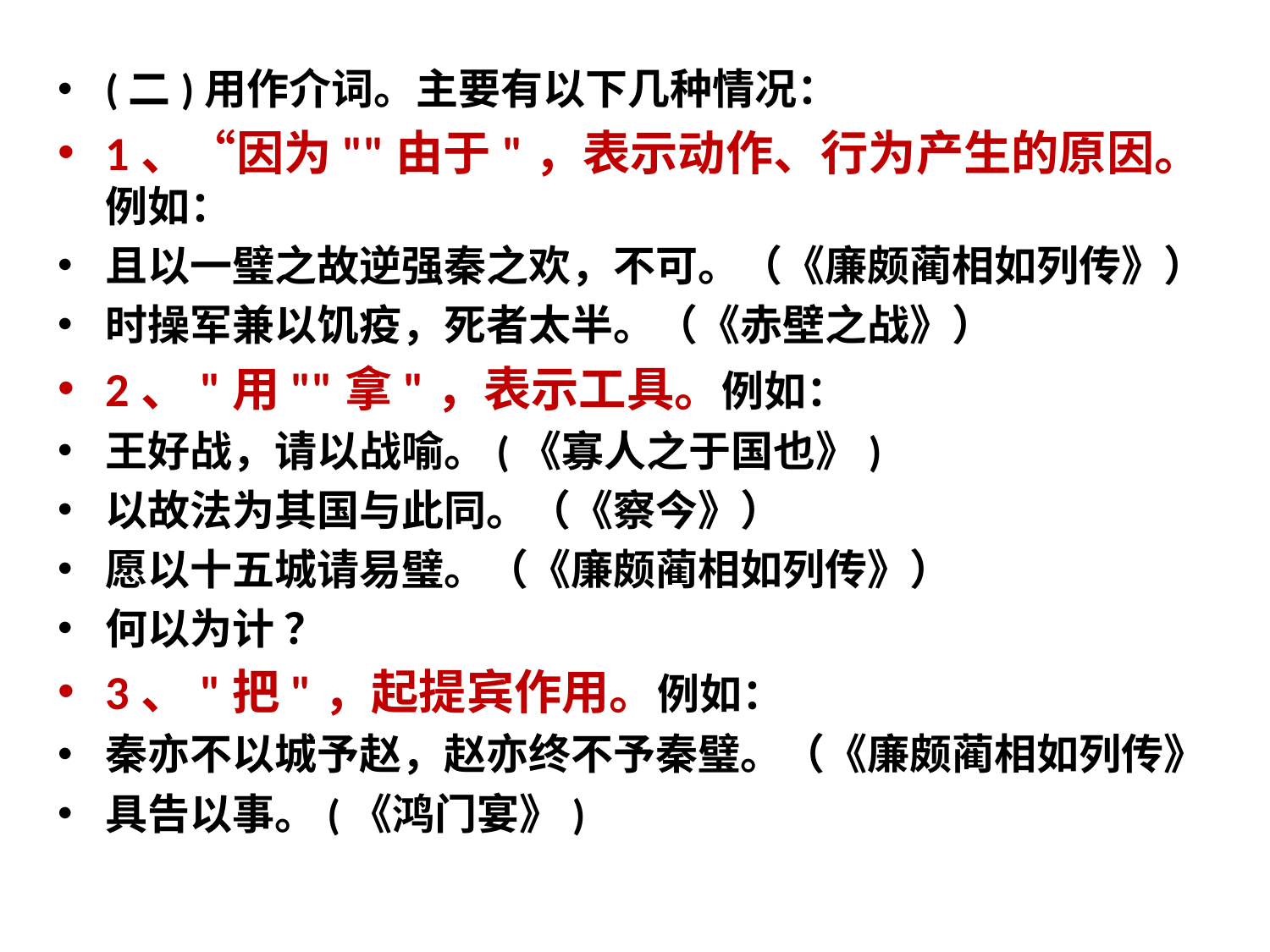

(二)用作介词。主要有以下几种情况：
1、“因为""由于"，表示动作、行为产生的原因。例如：
且以一璧之故逆强秦之欢，不可。（《廉颇蔺相如列传》）
时操军兼以饥疫，死者太半。（《赤壁之战》）
2、"用""拿"，表示工具。例如：
王好战，请以战喻。(《寡人之于国也》)
以故法为其国与此同。（《察今》）
愿以十五城请易璧。（《廉颇蔺相如列传》）
何以为计 ？
3、"把"，起提宾作用。例如：
秦亦不以城予赵，赵亦终不予秦璧。（《廉颇蔺相如列传》
具告以事。(《鸿门宴》)